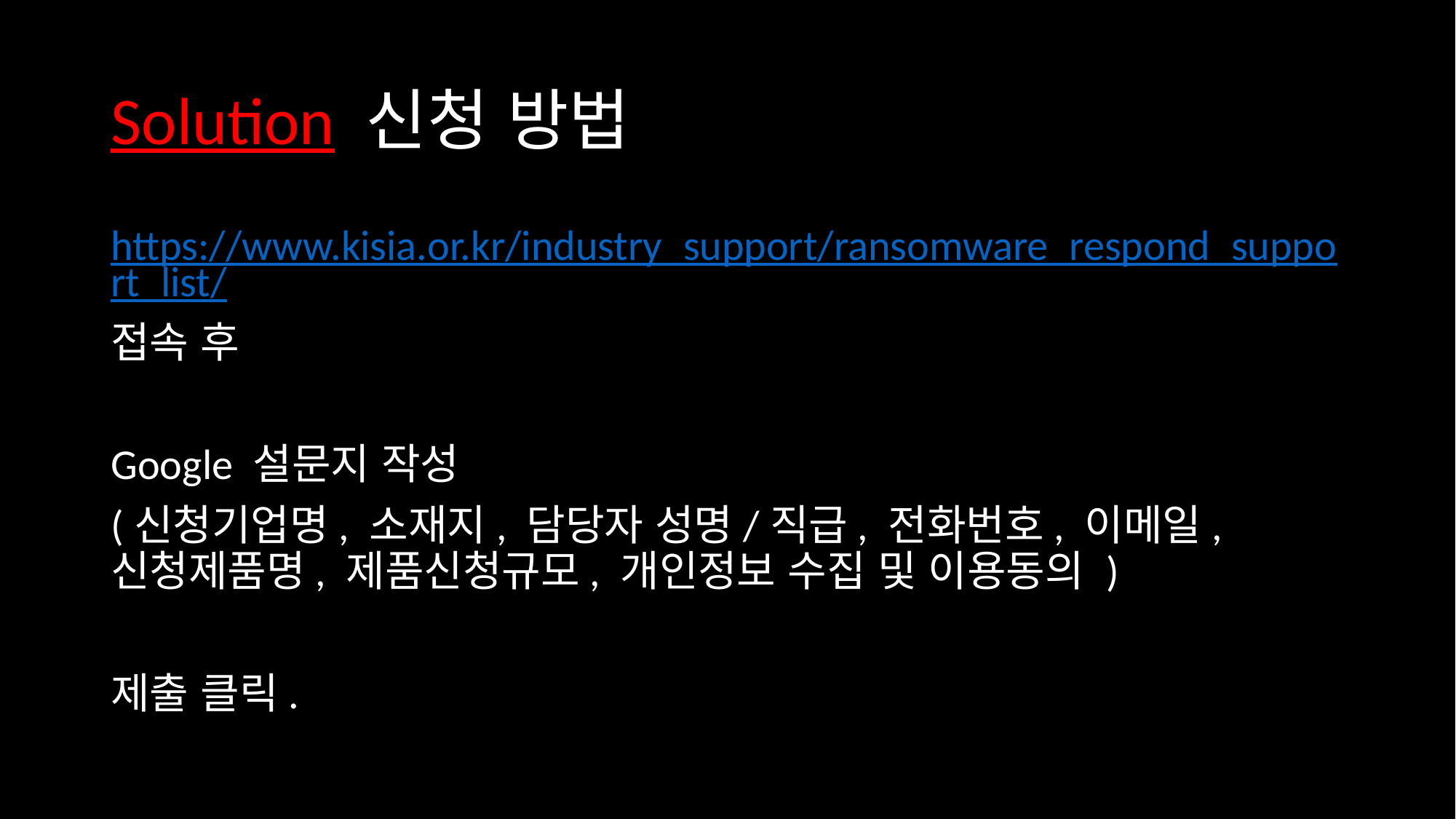

# Solution 신청 방법
https://www.kisia.or.kr/industry_support/ransomware_respond_support_list/
접속 후

Google 설문지 작성
(신청기업명, 소재지, 담당자 성명/직급, 전화번호, 이메일, 신청제품명, 제품신청규모, 개인정보 수집 및 이용동의 )

제출 클릭.